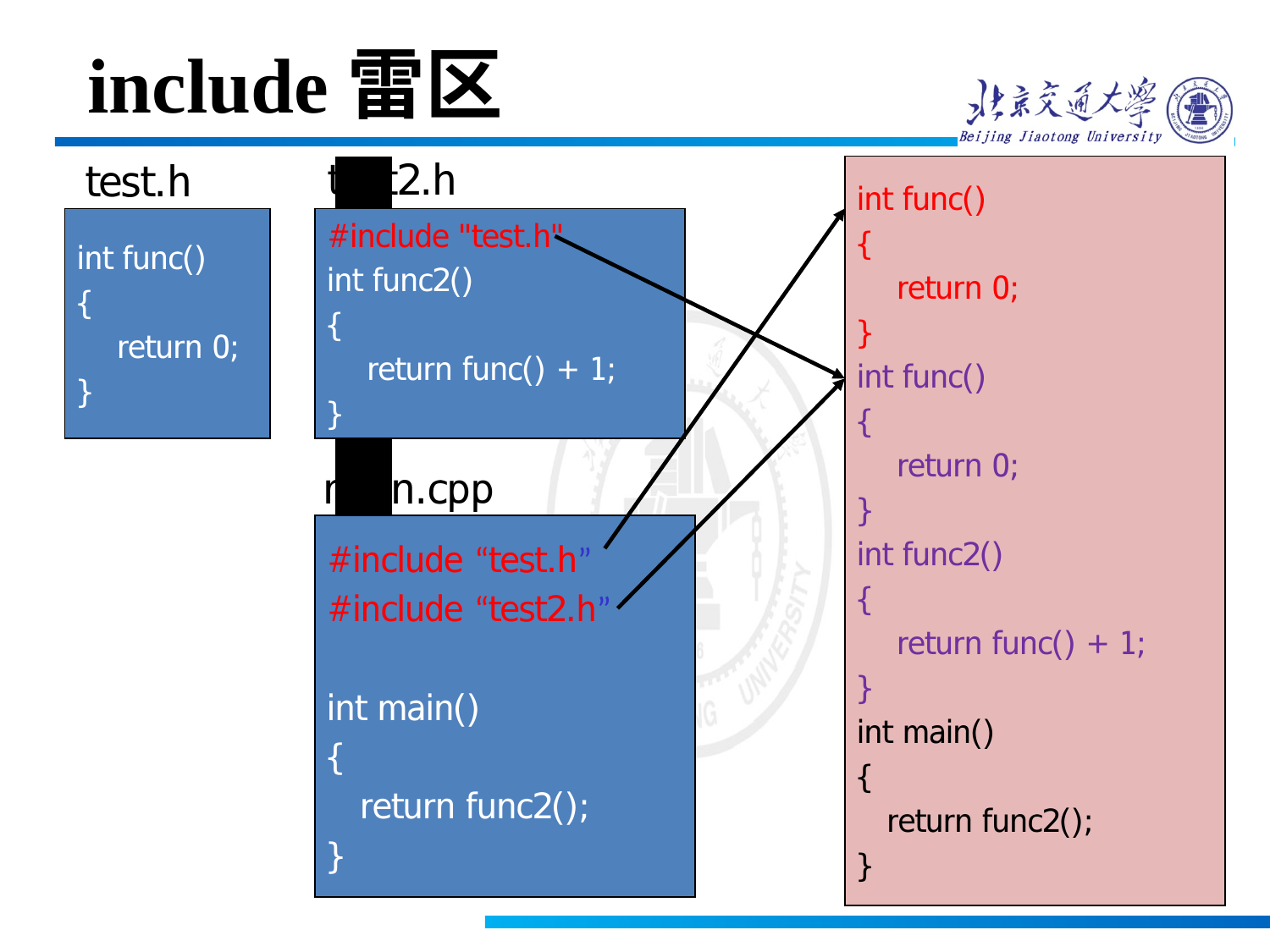

include雷区
test2.h
test.h
int func()
{
    return 0;
}
int func()
{
    return 0;
}
int func2()
{
    return func() + 1;
}
int main()
{
   return func2();
}

int func()
{
    return 0;
}
#include "test.h"
int func2()
{
    return func() + 1;
}

main.cpp
#include “test.h”
#include “test2.h”

int main()
{
   return func2();
}